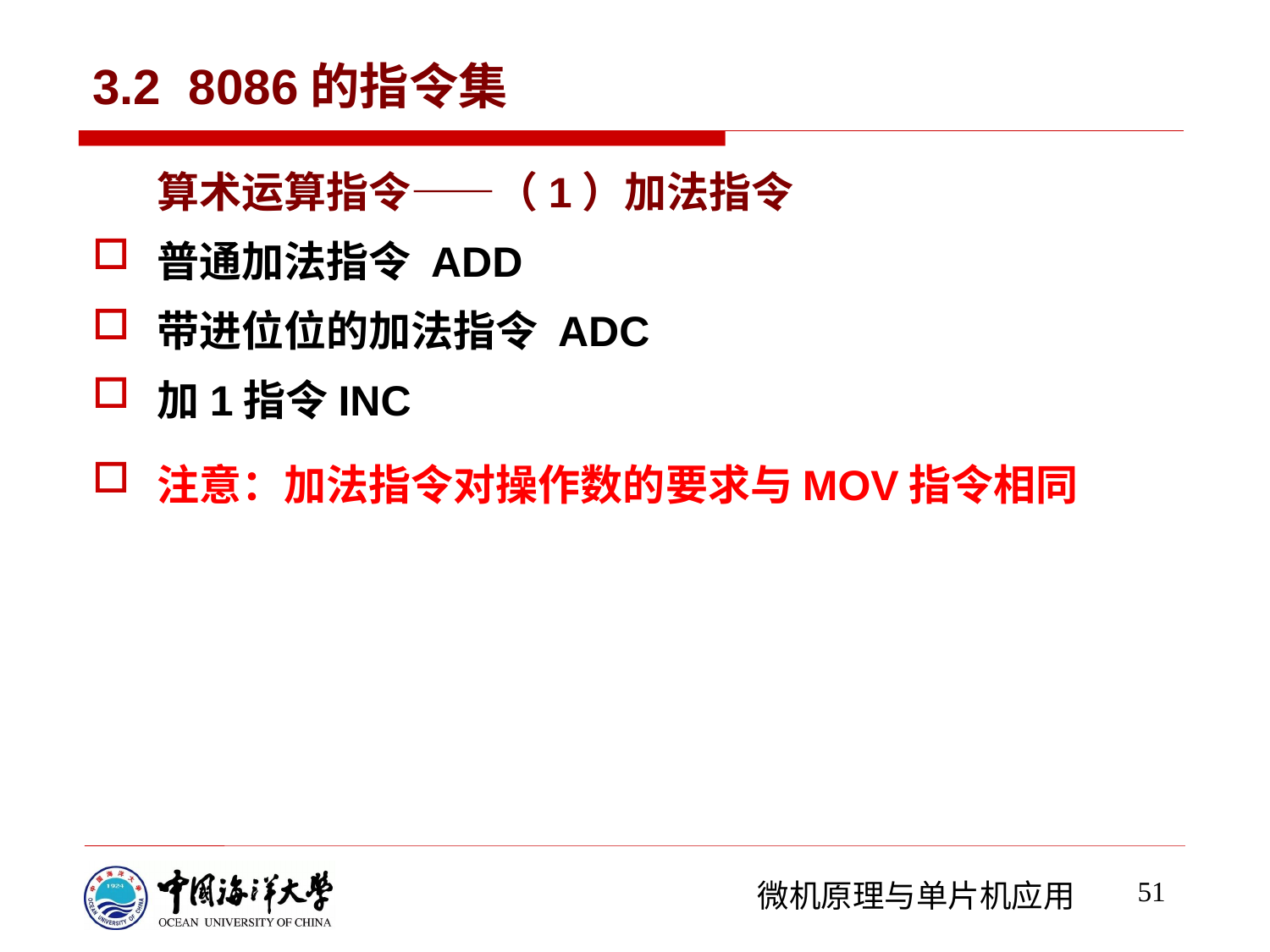

# 3.2  8086的指令集
算术运算指令——（1）加法指令
普通加法指令 ADD
带进位位的加法指令 ADC
加1指令INC
注意：加法指令对操作数的要求与MOV指令相同

51